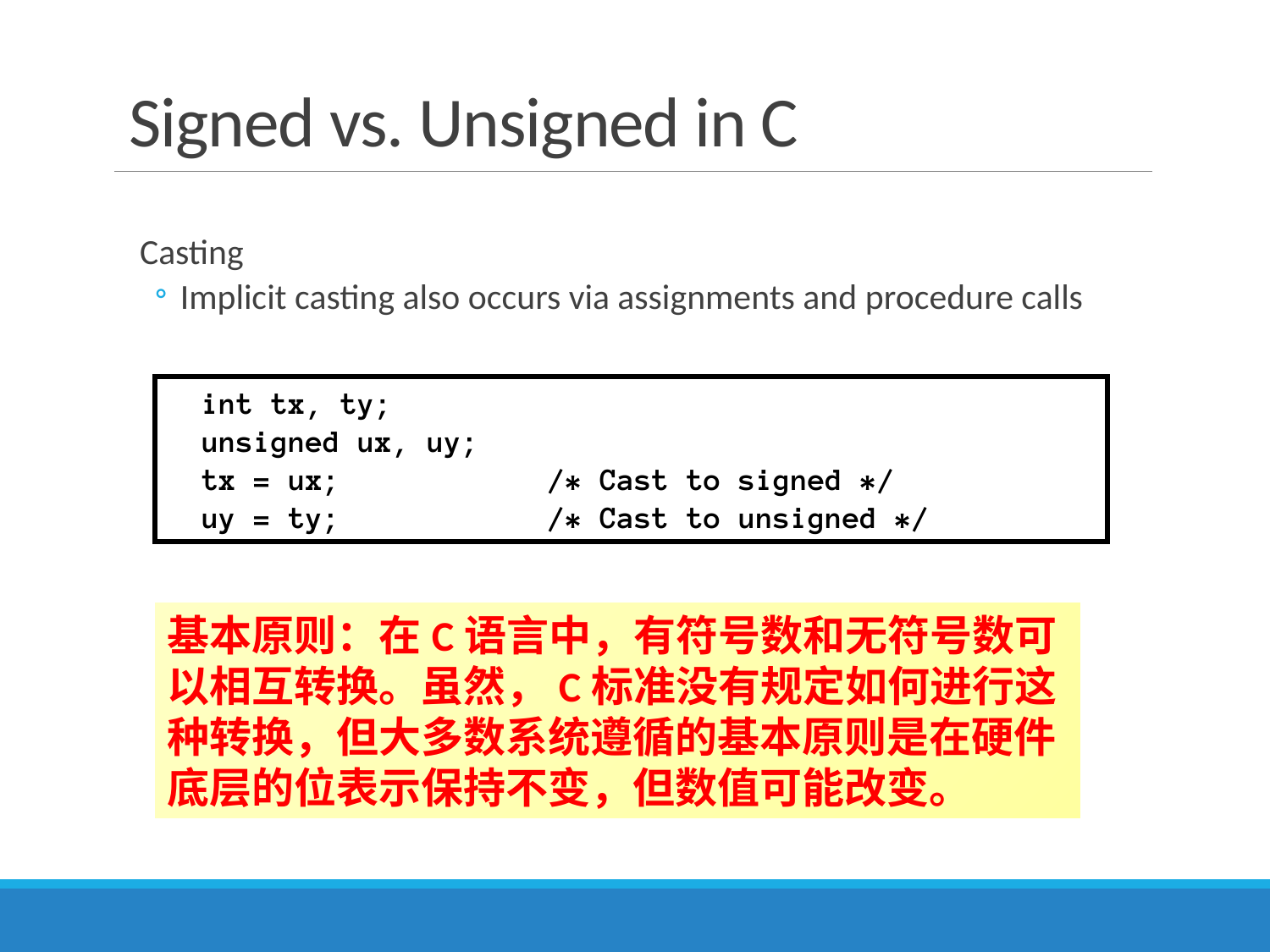

# Signed vs. Unsigned in C
Casting
Implicit casting also occurs via assignments and procedure calls
  int tx, ty;
  unsigned ux, uy;
  tx = ux;    		/* Cast to signed */
  uy = ty;    		/* Cast to unsigned */
基本原则：在C语言中，有符号数和无符号数可以相互转换。虽然，C标准没有规定如何进行这种转换，但大多数系统遵循的基本原则是在硬件底层的位表示保持不变，但数值可能改变。